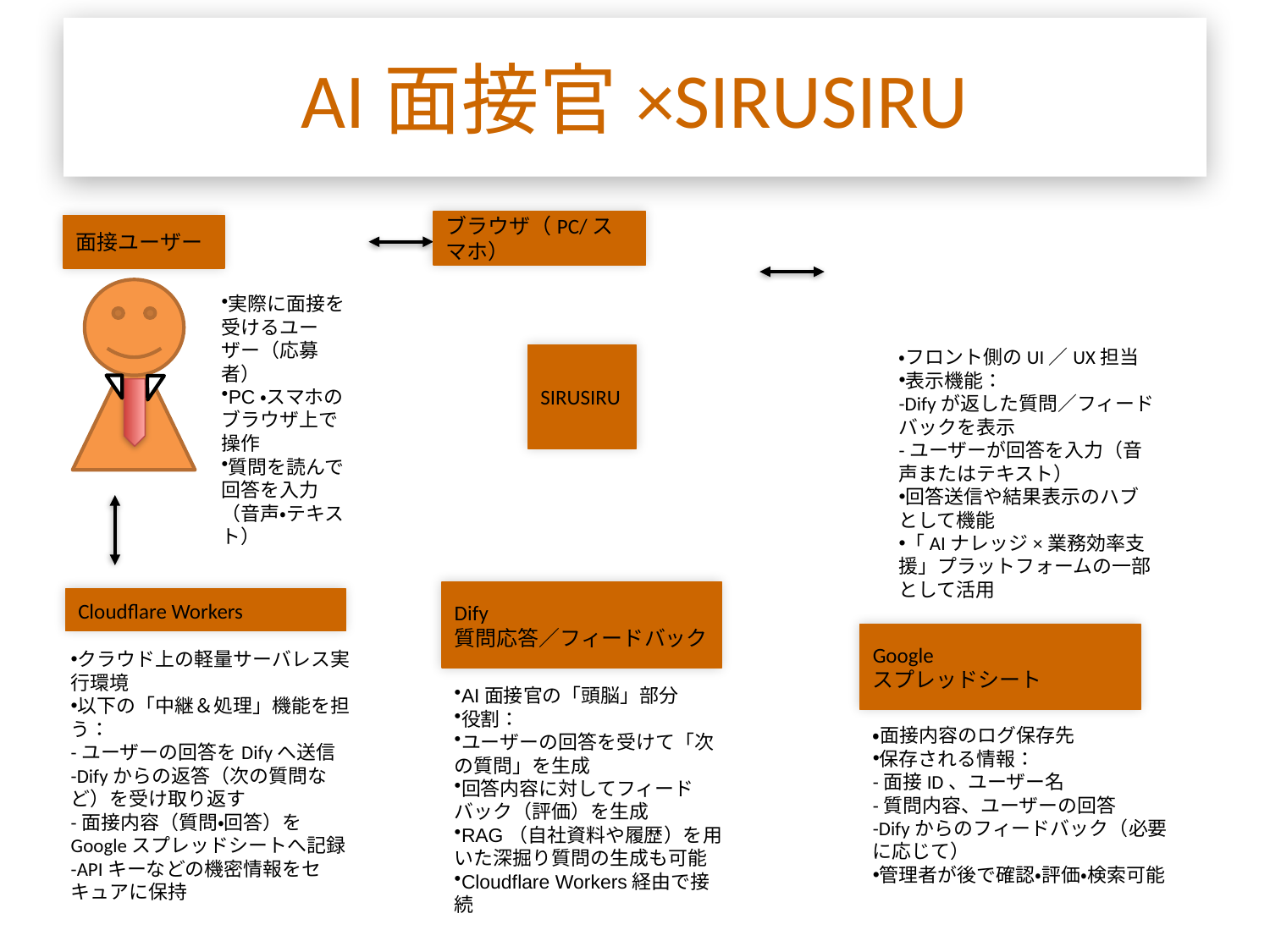

# AI面接官×SIRUSIRU
ブラウザ（PC/スマホ）
面接ユーザー

実際に面接を受けるユーザー（応募者）
PC・スマホのブラウザ上で操作
質問を読んで回答を入力（音声・テキスト）
・フロント側のUI／UX担当
表示機能：
-Difyが返した質問／フィードバックを表示
-ユーザーが回答を入力（音声またはテキスト）
回答送信や結果表示のハブとして機能
「AIナレッジ×業務効率支援」プラットフォームの一部として活用
SIRUSIRU
Dify
質問応答／フィードバック
Cloudflare Workers
Google
スプレッドシート
クラウド上の軽量サーバレス実行環境
以下の「中継＆処理」機能を担う：
-ユーザーの回答をDifyへ送信
-Difyからの返答（次の質問など）を受け取り返す
-面接内容（質問・回答）をGoogleスプレッドシートへ記録
-APIキーなどの機密情報をセキュアに保持
AI面接官の「頭脳」部分
役割：
ユーザーの回答を受けて「次の質問」を生成
回答内容に対してフィードバック（評価）を生成
RAG（自社資料や履歴）を用いた深掘り質問の生成も可能
Cloudflare Workers経由で接続
・面接内容のログ保存先
保存される情報：
-面接ID、ユーザー名
-質問内容、ユーザーの回答
-Difyからのフィードバック（必要に応じて）
管理者が後で確認・評価・検索可能